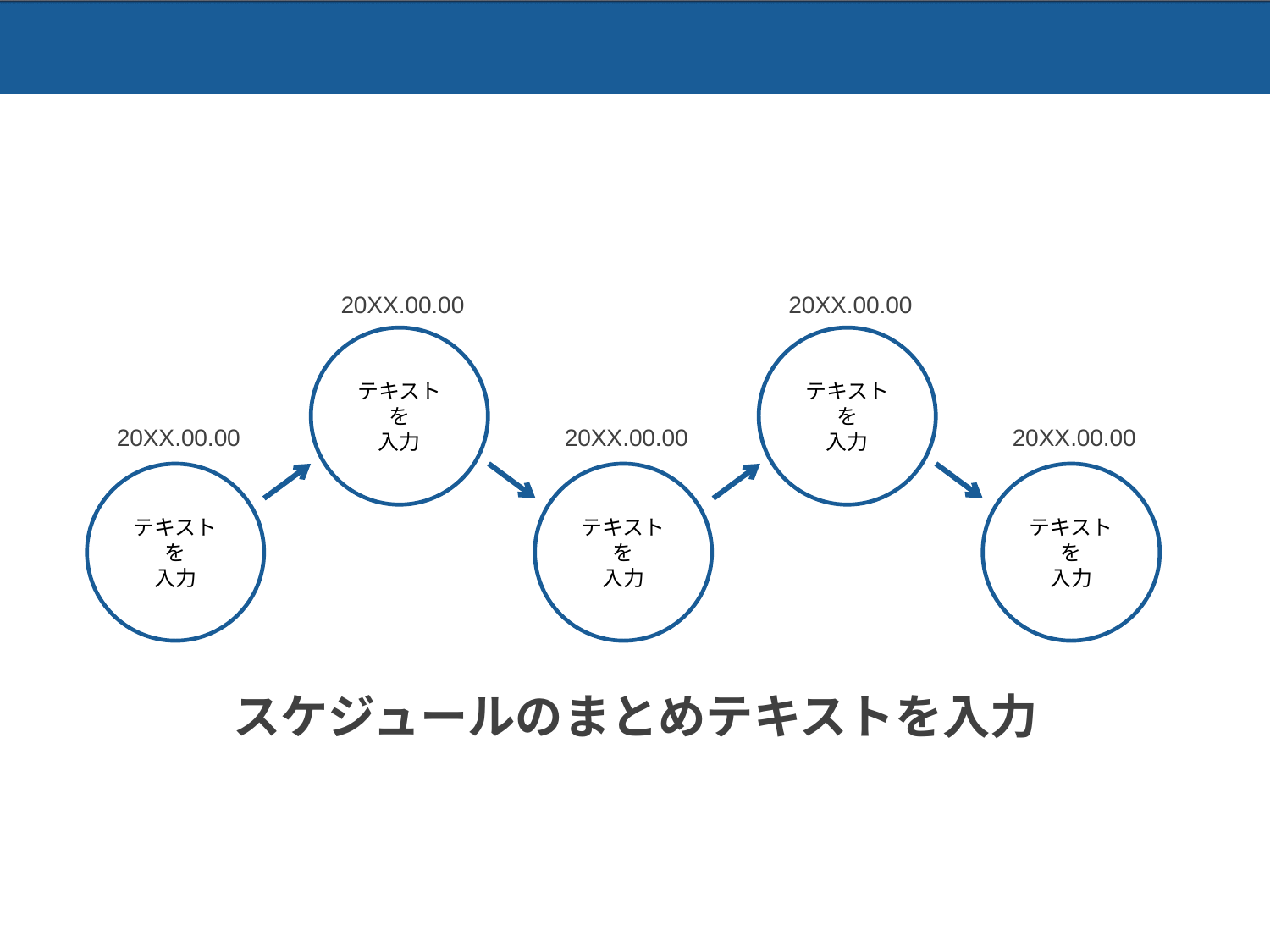

10 Outline Of Schedule
44
20XX.00.00
20XX.00.00
テキストを
入力
テキストを
入力
20XX.00.00
20XX.00.00
20XX.00.00
テキストを
入力
テキストを
入力
テキストを
入力
スケジュールのまとめテキストを入力
XX University　Name